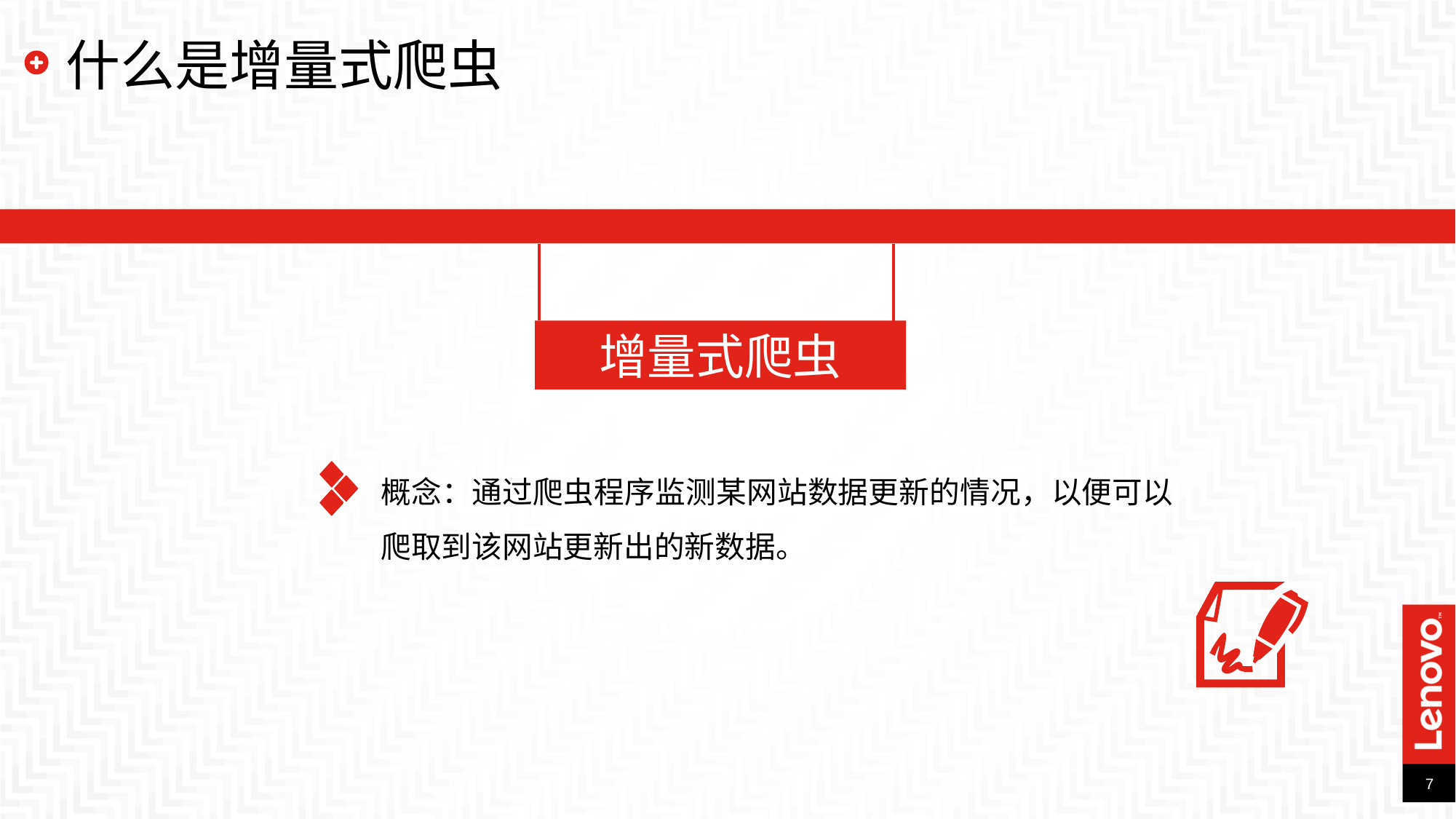

# 什么是增量式爬虫

增量式爬虫
概念：通过爬虫程序监测某网站数据更新的情况，以便可以爬取到该网站更新出的新数据。